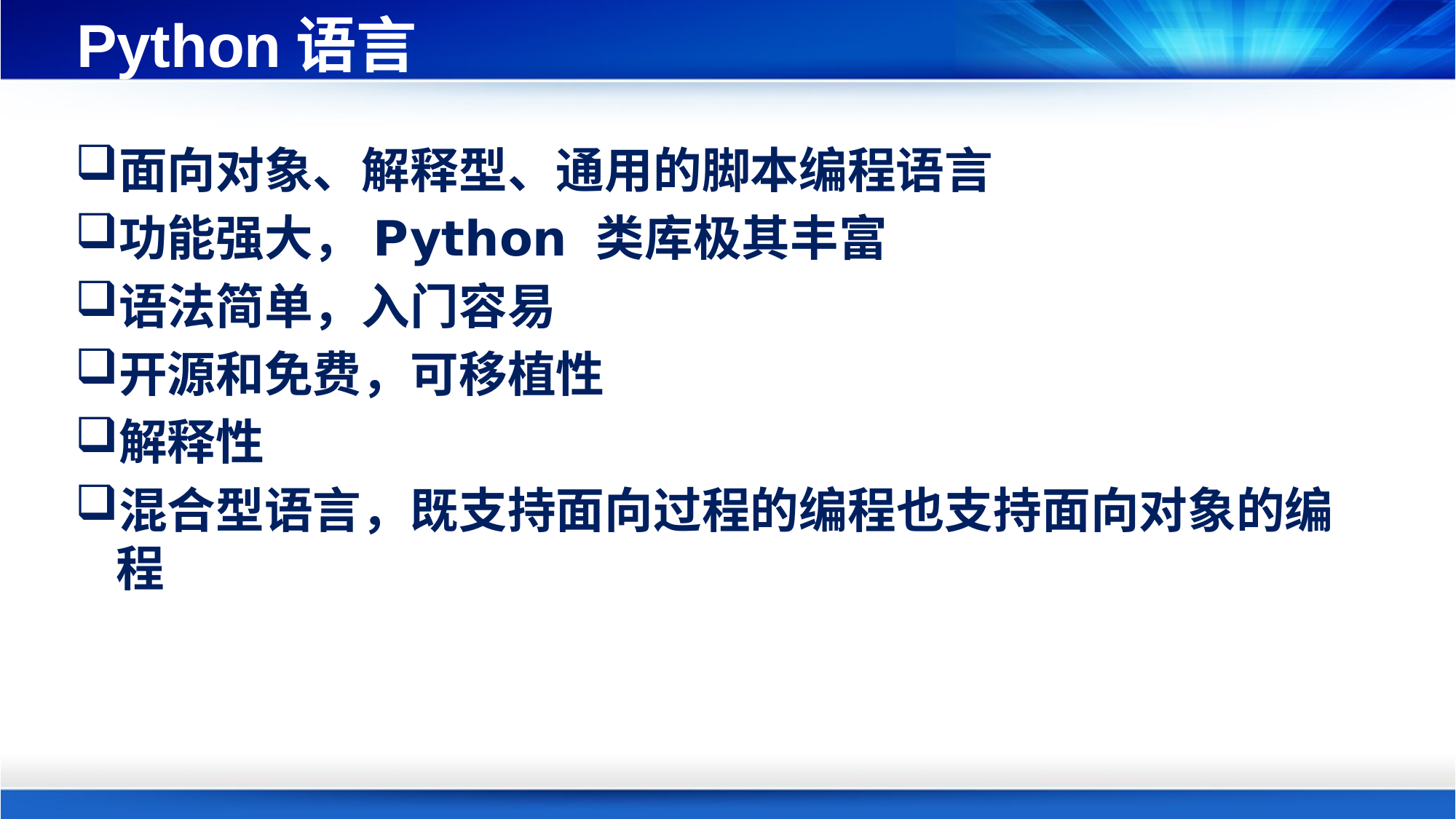

# Python语言
面向对象、解释型、通用的脚本编程语言
功能强大，Python 类库极其丰富
语法简单，入门容易
开源和免费，可移植性
解释性
混合型语言，既支持面向过程的编程也支持面向对象的编程